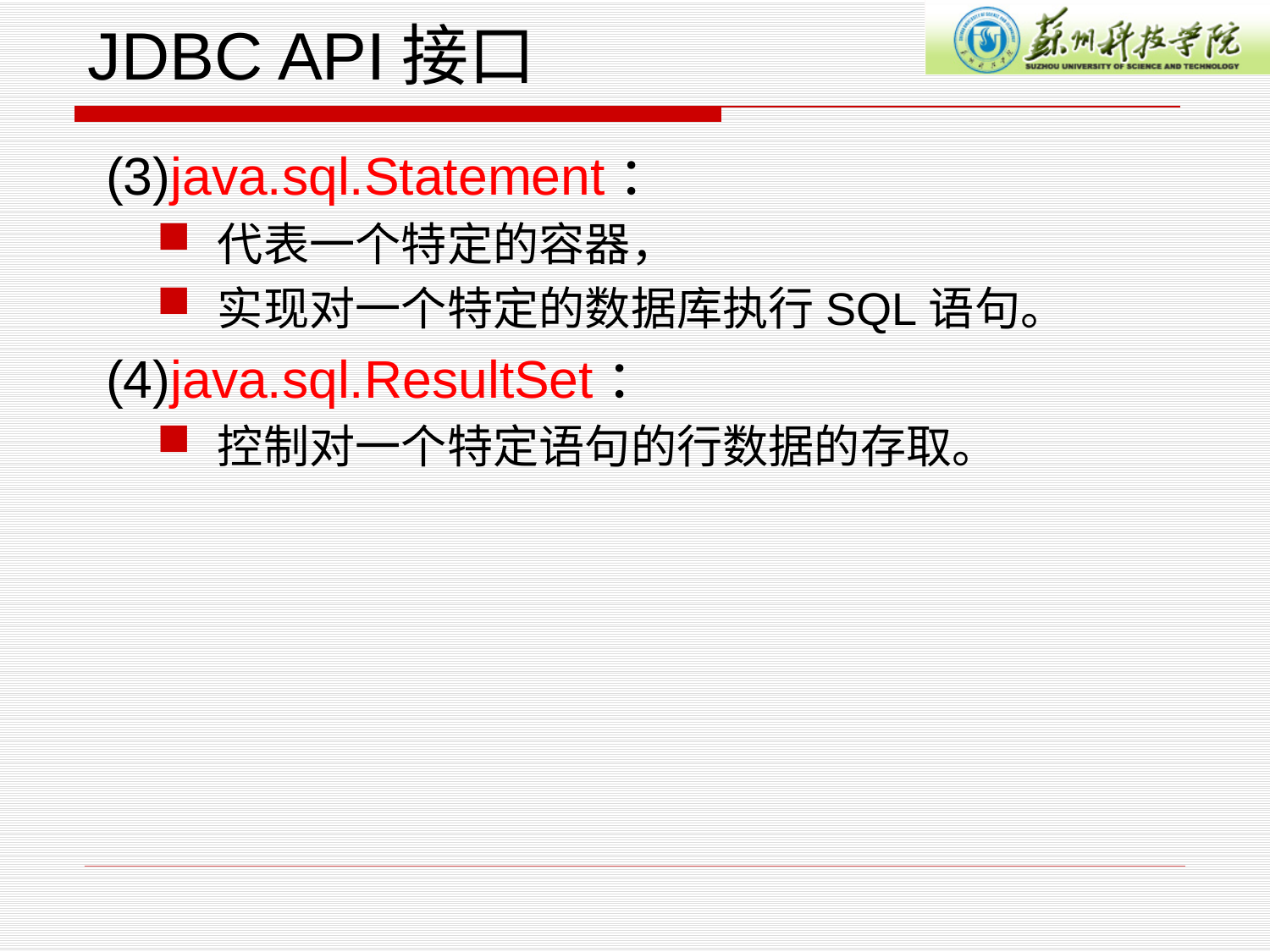

# JDBC API接口
 (3)java.sql.Statement：
代表一个特定的容器，
实现对一个特定的数据库执行SQL语句。
 (4)java.sql.ResultSet：
控制对一个特定语句的行数据的存取。